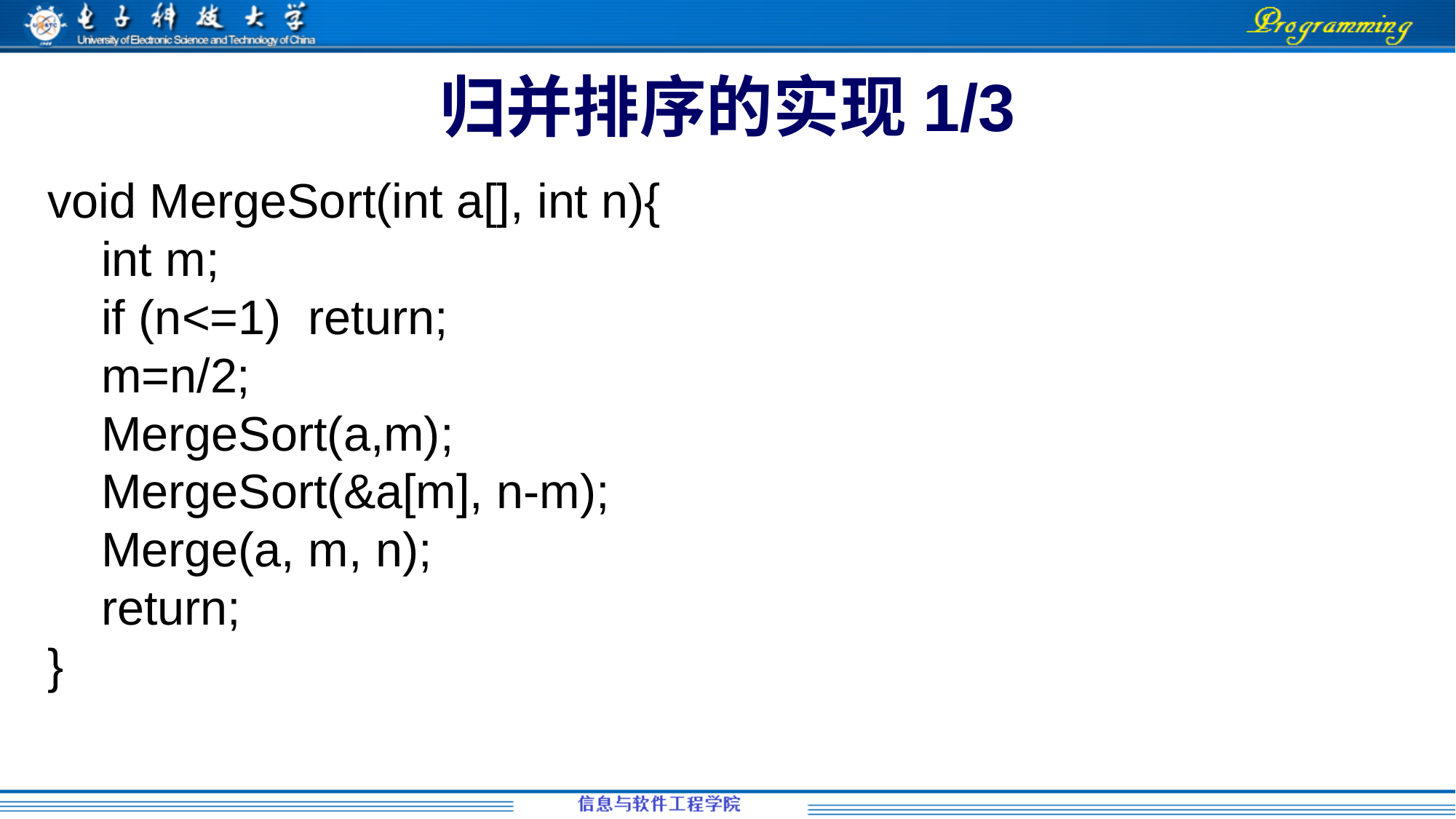

# 归并排序的实现1/3
void MergeSort(int a[], int n){
    int m;
    if (n<=1)  return;
    m=n/2;
    MergeSort(a,m);
    MergeSort(&a[m], n-m);
    Merge(a, m, n);
    return;
}